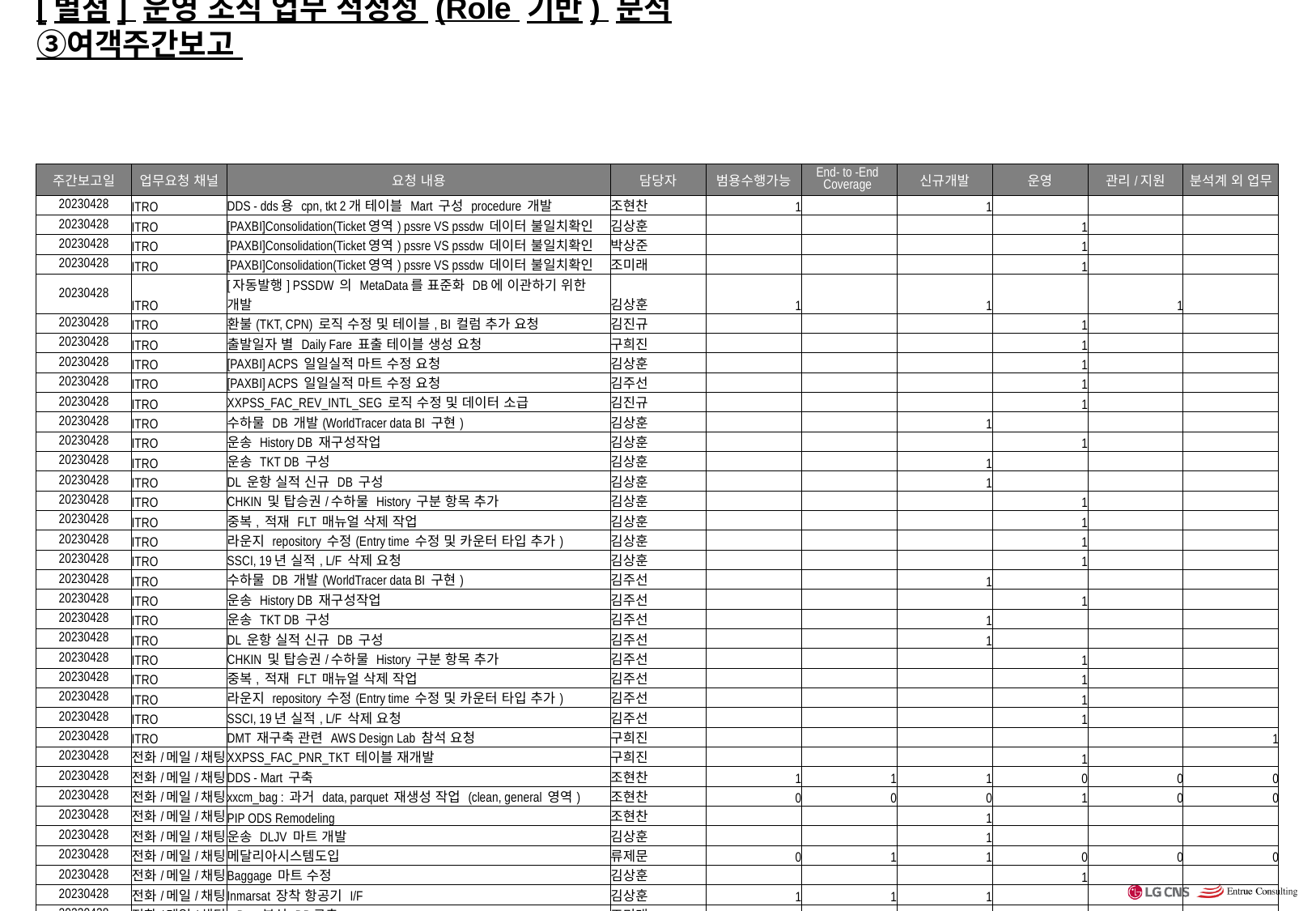

# [별첨] 운영 조직 업무 적정성 (Role 기반) 분석 ③여객주간보고
| 주간보고일 | 업무요청 채널 | 요청 내용 | 담당자 | 범용수행가능 | End- to -End Coverage | 신규개발 | 운영 | 관리/지원 | 분석계 외 업무 |
| --- | --- | --- | --- | --- | --- | --- | --- | --- | --- |
| 20230428 | ITRO | DDS - dds용 cpn, tkt 2개 테이블 Mart 구성 procedure 개발 | 조현찬 | 1 |  | 1 |  |  |  |
| 20230428 | ITRO | [PAXBI]Consolidation(Ticket영역) pssre VS pssdw 데이터 불일치확인 | 김상훈 |  |  |  | 1 |  |  |
| 20230428 | ITRO | [PAXBI]Consolidation(Ticket영역) pssre VS pssdw 데이터 불일치확인 | 박상준 |  |  |  | 1 |  |  |
| 20230428 | ITRO | [PAXBI]Consolidation(Ticket영역) pssre VS pssdw 데이터 불일치확인 | 조미래 |  |  |  | 1 |  |  |
| 20230428 | ITRO | [자동발행] PSSDW 의 MetaData를 표준화 DB에 이관하기 위한 개발 | 김상훈 | 1 |  | 1 |  | 1 |  |
| 20230428 | ITRO | 환불(TKT, CPN) 로직 수정 및 테이블, BI 컬럼 추가 요청 | 김진규 |  |  |  | 1 |  |  |
| 20230428 | ITRO | 출발일자 별 Daily Fare 표출 테이블 생성 요청 | 구희진 |  |  |  | 1 |  |  |
| 20230428 | ITRO | [PAXBI] ACPS 일일실적 마트 수정 요청 | 김상훈 |  |  |  | 1 |  |  |
| 20230428 | ITRO | [PAXBI] ACPS 일일실적 마트 수정 요청 | 김주선 |  |  |  | 1 |  |  |
| 20230428 | ITRO | XXPSS\_FAC\_REV\_INTL\_SEG 로직 수정 및 데이터 소급 | 김진규 |  |  |  | 1 |  |  |
| 20230428 | ITRO | 수하물 DB 개발(WorldTracer data BI 구현) | 김상훈 |  |  | 1 |  |  |  |
| 20230428 | ITRO | 운송 History DB 재구성작업 | 김상훈 |  |  |  | 1 |  |  |
| 20230428 | ITRO | 운송 TKT DB 구성 | 김상훈 |  |  | 1 |  |  |  |
| 20230428 | ITRO | DL 운항 실적 신규 DB 구성 | 김상훈 |  |  | 1 |  |  |  |
| 20230428 | ITRO | CHKIN 및 탑승권/수하물 History 구분 항목 추가 | 김상훈 |  |  |  | 1 |  |  |
| 20230428 | ITRO | 중복, 적재 FLT 매뉴얼 삭제 작업 | 김상훈 |  |  |  | 1 |  |  |
| 20230428 | ITRO | 라운지 repository 수정(Entry time 수정 및 카운터 타입 추가) | 김상훈 |  |  |  | 1 |  |  |
| 20230428 | ITRO | SSCI, 19년 실적, L/F 삭제 요청 | 김상훈 |  |  |  | 1 |  |  |
| 20230428 | ITRO | 수하물 DB 개발(WorldTracer data BI 구현) | 김주선 |  |  | 1 |  |  |  |
| 20230428 | ITRO | 운송 History DB 재구성작업 | 김주선 |  |  |  | 1 |  |  |
| 20230428 | ITRO | 운송 TKT DB 구성 | 김주선 |  |  | 1 |  |  |  |
| 20230428 | ITRO | DL 운항 실적 신규 DB 구성 | 김주선 |  |  | 1 |  |  |  |
| 20230428 | ITRO | CHKIN 및 탑승권/수하물 History 구분 항목 추가 | 김주선 |  |  |  | 1 |  |  |
| 20230428 | ITRO | 중복, 적재 FLT 매뉴얼 삭제 작업 | 김주선 |  |  |  | 1 |  |  |
| 20230428 | ITRO | 라운지 repository 수정(Entry time 수정 및 카운터 타입 추가) | 김주선 |  |  |  | 1 |  |  |
| 20230428 | ITRO | SSCI, 19년 실적, L/F 삭제 요청 | 김주선 |  |  |  | 1 |  |  |
| 20230428 | ITRO | DMT 재구축 관련 AWS Design Lab 참석 요청 | 구희진 |  |  |  |  |  | 1 |
| 20230428 | 전화/메일/채팅 | XXPSS\_FAC\_PNR\_TKT 테이블 재개발 | 구희진 |  |  |  | 1 |  |  |
| 20230428 | 전화/메일/채팅 | DDS - Mart 구축 | 조현찬 | 1 | 1 | 1 | 0 | 0 | 0 |
| 20230428 | 전화/메일/채팅 | xxcm\_bag : 과거 data, parquet 재생성 작업 (clean, general 영역) | 조현찬 | 0 | 0 | 0 | 1 | 0 | 0 |
| 20230428 | 전화/메일/채팅 | PIP ODS Remodeling | 조현찬 |  |  | 1 |  |  |  |
| 20230428 | 전화/메일/채팅 | 운송 DLJV 마트 개발 | 김상훈 |  |  | 1 |  |  |  |
| 20230428 | 전화/메일/채팅 | 메달리아시스템도입 | 류제문 | 0 | 1 | 1 | 0 | 0 | 0 |
| 20230428 | 전화/메일/채팅 | Baggage 마트 수정 | 김상훈 |  |  |  | 1 |  |  |
| 20230428 | 전화/메일/채팅 | Inmarsat 장착 항공기 I/F | 김상훈 | 1 | 1 | 1 |  |  |  |
| 20230428 | 전화/메일/채팅 | e-Doc 분석 DB구축 | 조미래 | 1 | 1 | 1 |  |  |  |
| 20230428 | 전화/메일/채팅 | PIP ODS Remodeling | 김상훈 |  |  | 1 |  |  |  |
| 20230428 | 전화/메일/채팅 | 운송 DLJV 마트 개발 | 김주선 |  |  |  |  |  |  |
| 20230428 | 전화/메일/채팅 | 메달리아시스템도입 | 조미래 | 0 | 1 | 1 | 0 | 0 | 0 |
| 20230428 | 전화/메일/채팅 | Baggage 마트 수정 | 김주선 |  |  |  | 1 |  |  |